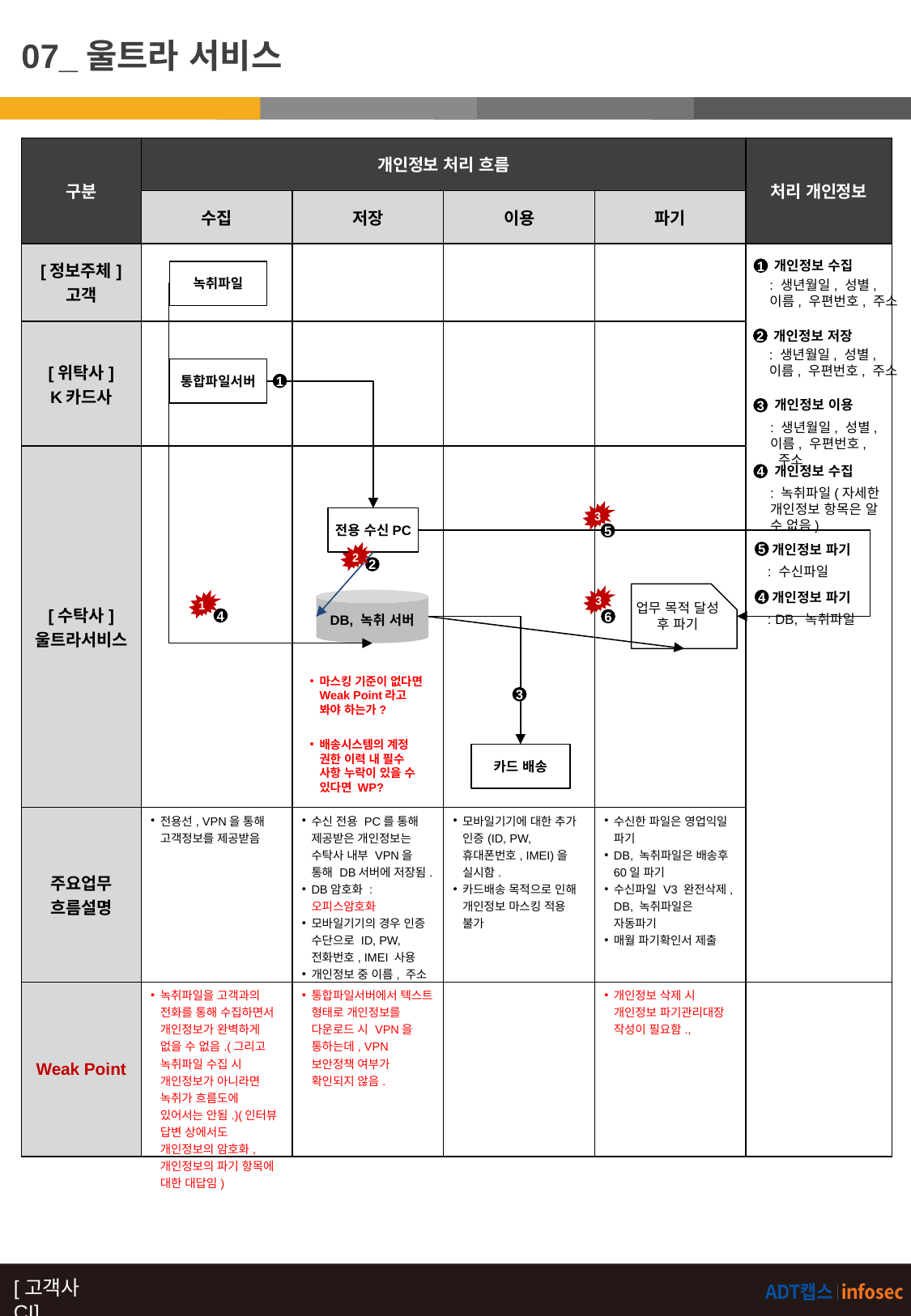

07_울트라 서비스
| 구분 | 개인정보 처리 흐름 |  |  |  | 처리 개인정보 |
| --- | --- | --- | --- | --- | --- |
|  | 수집 | 저장 | 이용 | 파기 |  |
| [정보주체] 고객 |  |  |  |  |  |
| [위탁사] K카드사 |  | 1 |  |  |  |
| [수탁사] 울트라서비스 |  |  |  |  |  |
| 주요업무 흐름설명 | 전용선, VPN을 통해 고객정보를 제공받음 | 수신 전용 PC를 통해 제공받은 개인정보는 수탁사 내부 VPN을 통해 DB서버에 저장됨. DB암호화 : 오피스암호화 모바일기기의 경우 인증 수단으로 ID, PW, 전화번호, IMEI 사용 개인정보 중 이름, 주소 마스킹 처리함 | 모바일기기에 대한 추가 인증(ID, PW, 휴대폰번호, IMEI)을 실시함. 카드배송 목적으로 인해 개인정보 마스킹 적용 불가 | 수신한 파일은 영업익일 파기 DB, 녹취파일은 배송후 60일 파기 수신파일 V3 완전삭제, DB, 녹취파일은 자동파기 매월 파기확인서 제출 |  |
| Weak Point | 녹취파일을 고객과의 전화를 통해 수집하면서 개인정보가 완벽하게 없을 수 없음.(그리고 녹취파일 수집 시 개인정보가 아니라면 녹취가 흐름도에 있어서는 안됨.)(인터뷰 답변 상에서도 개인정보의 암호화, 개인정보의 파기 항목에 대한 대답임) | 통합파일서버에서 텍스트 형태로 개인정보를 다운로드 시 VPN을 통하는데, VPN 보안정책 여부가 확인되지 않음. |  | 개인정보 삭제 시 개인정보 파기관리대장 작성이 필요함., |  |
개인정보 수집
1
: 생년월일, 성별,
이름, 우편번호, 주소
녹취파일
개인정보 저장
2
: 생년월일, 성별,
이름, 우편번호, 주소

통합파일서버
1
개인정보 이용
: 생년월일, 성별,
이름, 우편번호, 주소
3
개인정보 수집
: 녹취파일(자세한 개인정보 항목은 알 수 없음)
4
3
전용 수신PC
5
개인정보 파기
: 수신파일
5
2
2
개인정보 파기
: DB, 녹취파일
업무 목적 달성 후 파기
3
4
DB, 녹취 서버
1
4
6
마스킹 기준이 없다면 Weak Point라고 봐야 하는가?
개인정보처리시스템의 유휴시간 설정하지 않으면 WP?
3
배송시스템의 계정 권한 이력 내 필수 사항 누락이 있을 수 있다면 WP?
카드 배송
개인정보처리시스템의 접속 제한 설정 적용하지 않으면 WP?
개인정보처리시스템의 접속이력에 관한 정보를 기록하지 않으면 WP?
개인정보처리시스템의 접근에 대한 사후 감사를 수행하지 않으면 WP?
개인정보처리시스템의 접속기록을 일정기간 보관하지 않으면 WP?
서버의 경우 월1회 수동업데이트로 1일1회 자동 업데이트 하지 않으면 WP?
보조저장매체 사용을 통제하지 않으면 WP?
보호구역 접근 이력에 대한 점검을 하지 않으면 WP?